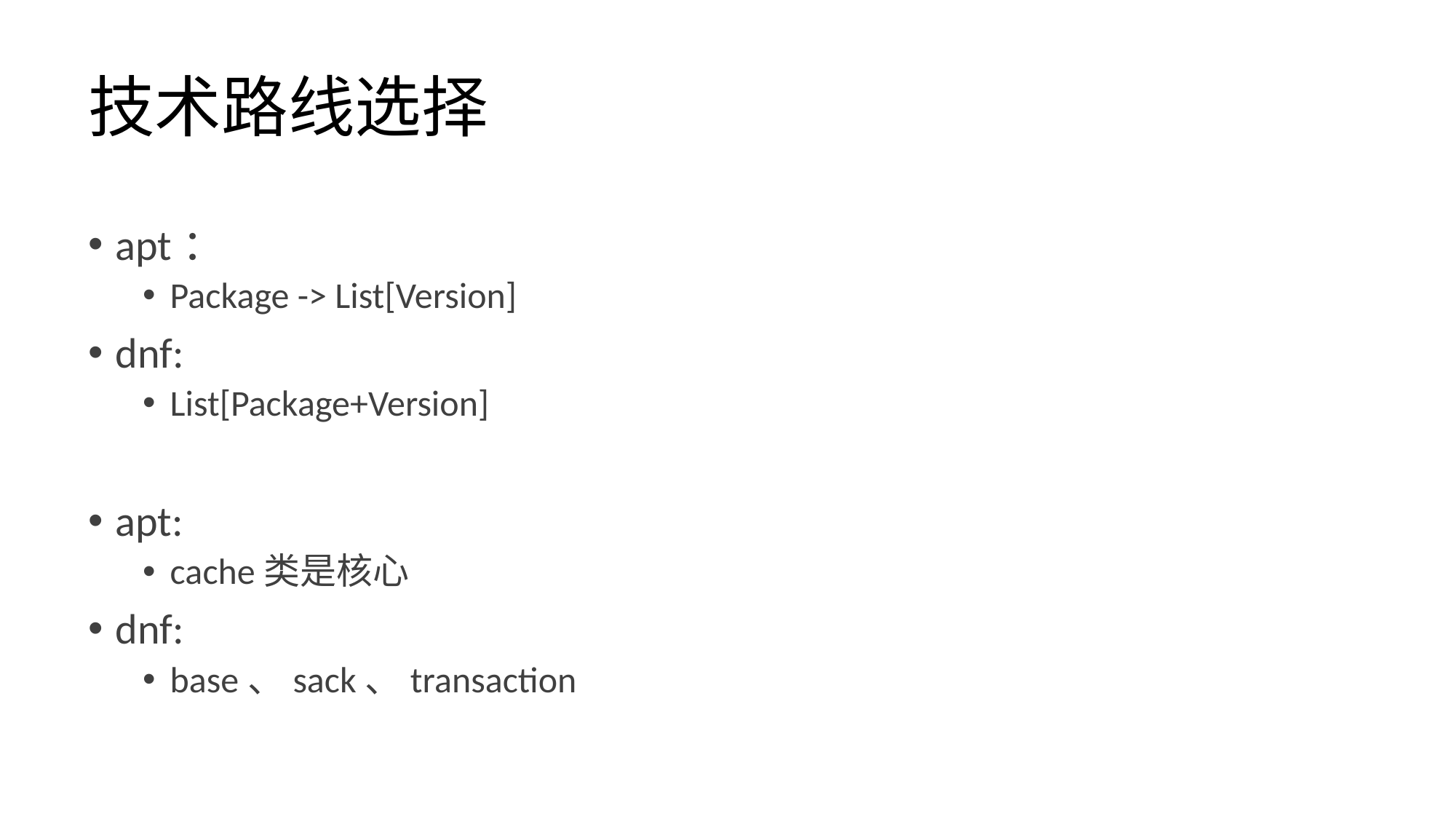

# 技术路线选择
apt：
Package -> List[Version]
dnf:
List[Package+Version]

apt:
cache类是核心
dnf:
base、sack、transaction